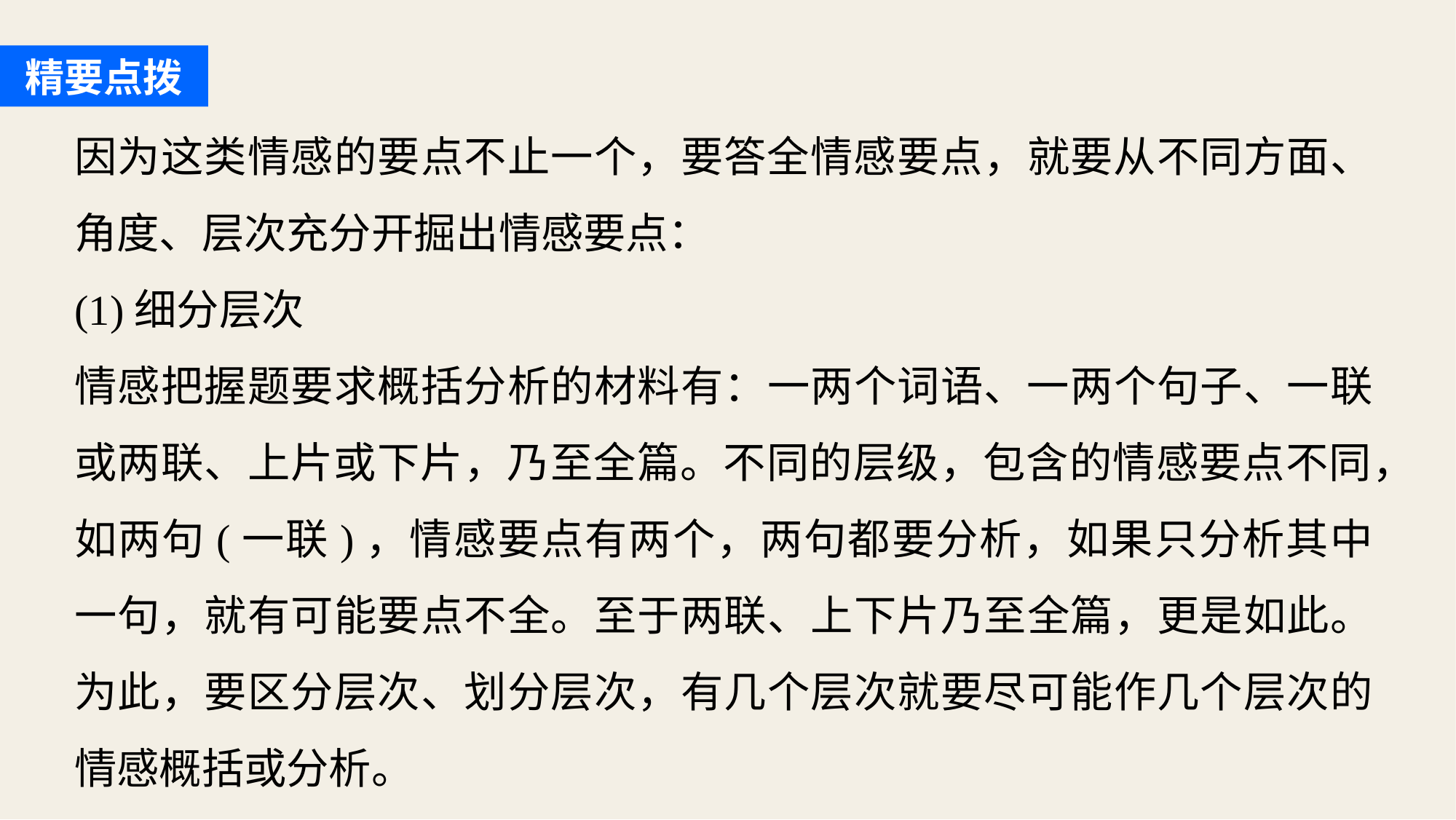

精要点拨
因为这类情感的要点不止一个，要答全情感要点，就要从不同方面、角度、层次充分开掘出情感要点：
(1)细分层次
情感把握题要求概括分析的材料有：一两个词语、一两个句子、一联或两联、上片或下片，乃至全篇。不同的层级，包含的情感要点不同，如两句(一联)，情感要点有两个，两句都要分析，如果只分析其中一句，就有可能要点不全。至于两联、上下片乃至全篇，更是如此。为此，要区分层次、划分层次，有几个层次就要尽可能作几个层次的情感概括或分析。